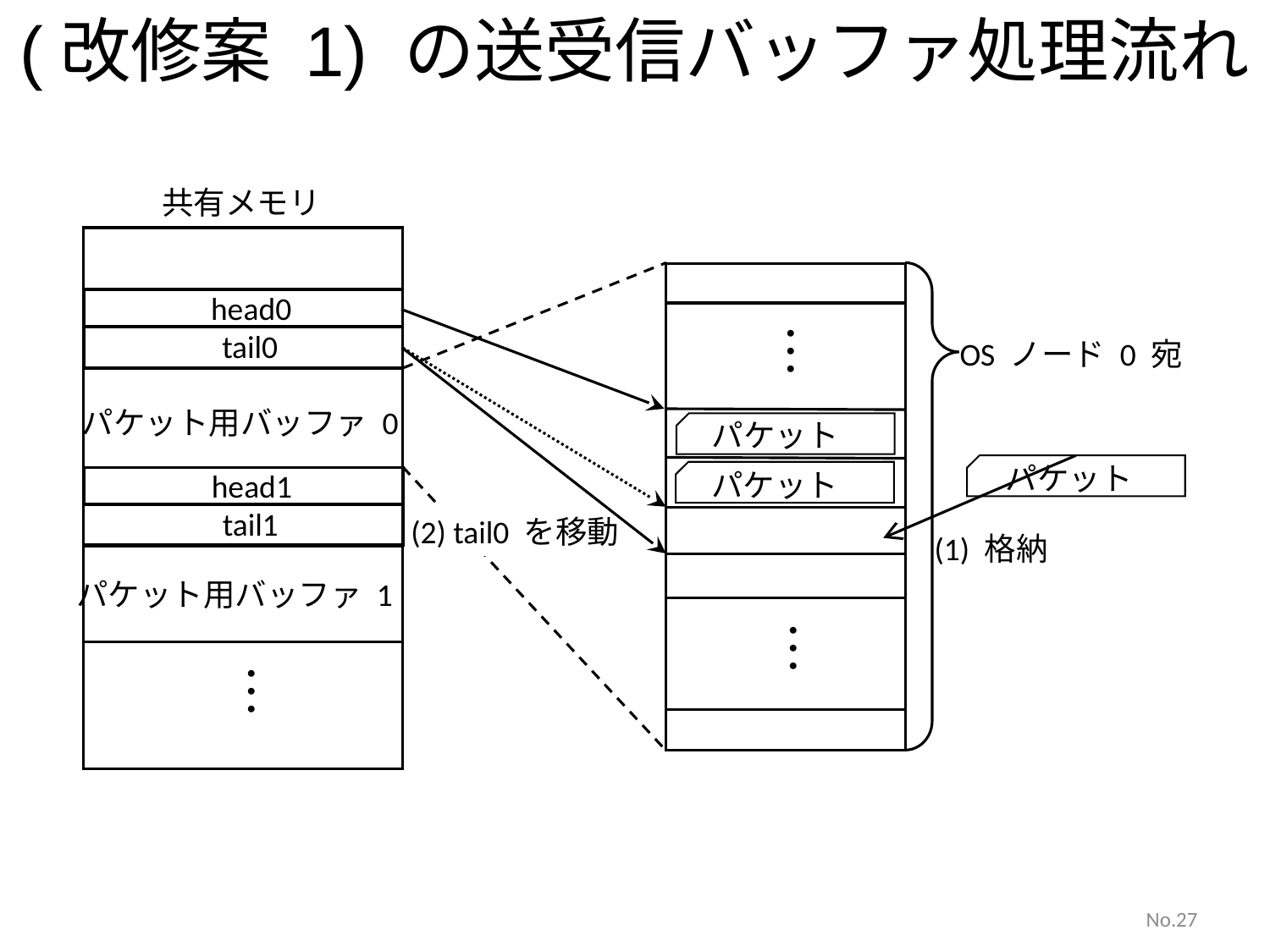

(改修案 1) の送受信バッファ処理流れ
共有メモリ

head0

tail0

・
・
・
OS ノード 0 宛
パケット用バッファ 0
パケット

パケット

パケット

head1

tail1

(2) tail0 を移動
(1) 格納
パケット用バッファ 1
・
・
・
・
・
・
No.27